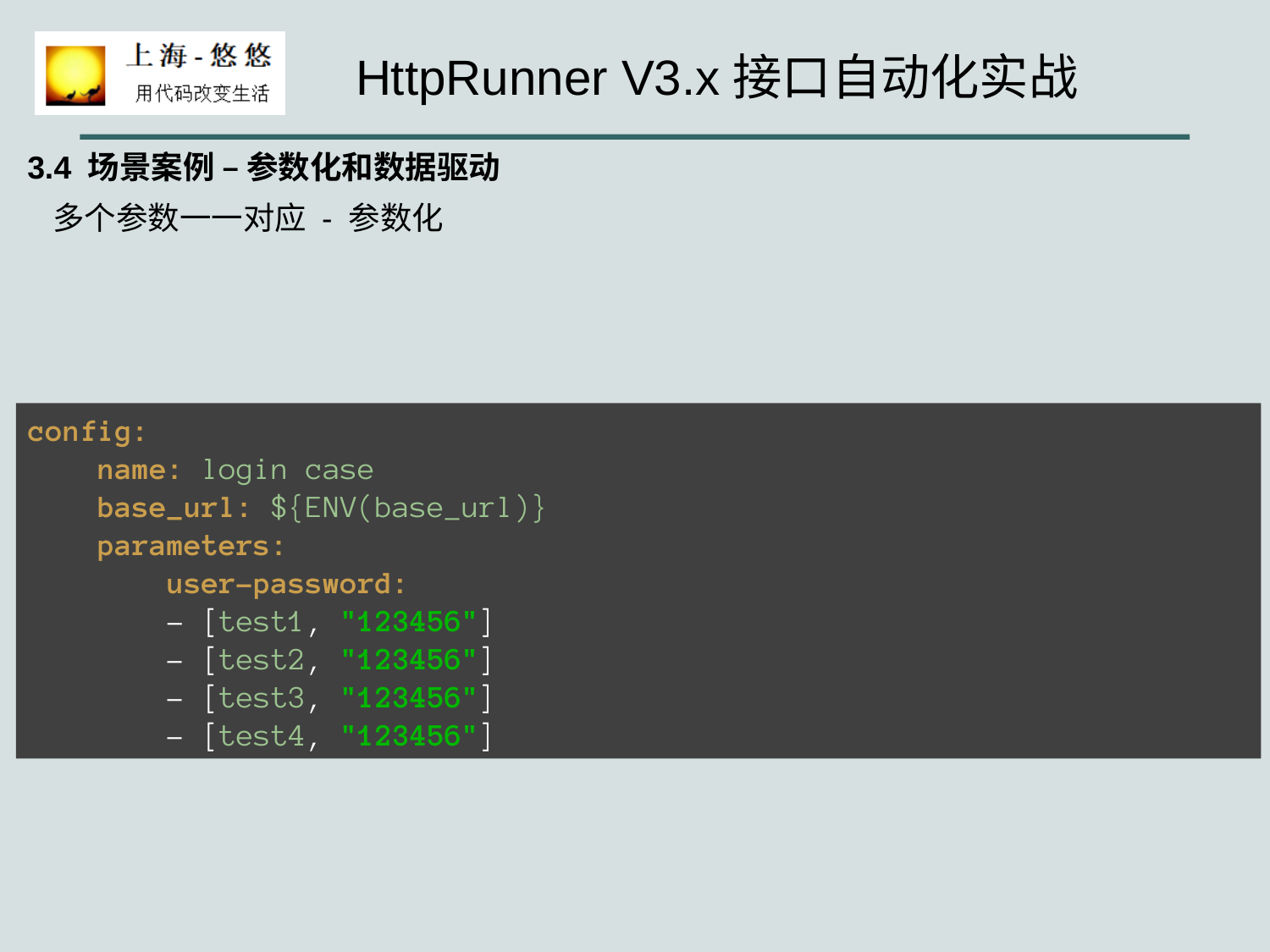

3.4 场景案例 – 参数化和数据驱动
多个参数一一对应 - 参数化
config:
    name: login case
    base_url: ${ENV(base_url)}
    parameters:
        user-password:
        - [test1, "123456"]
        - [test2, "123456"]
        - [test3, "123456"]
        - [test4, "123456"]